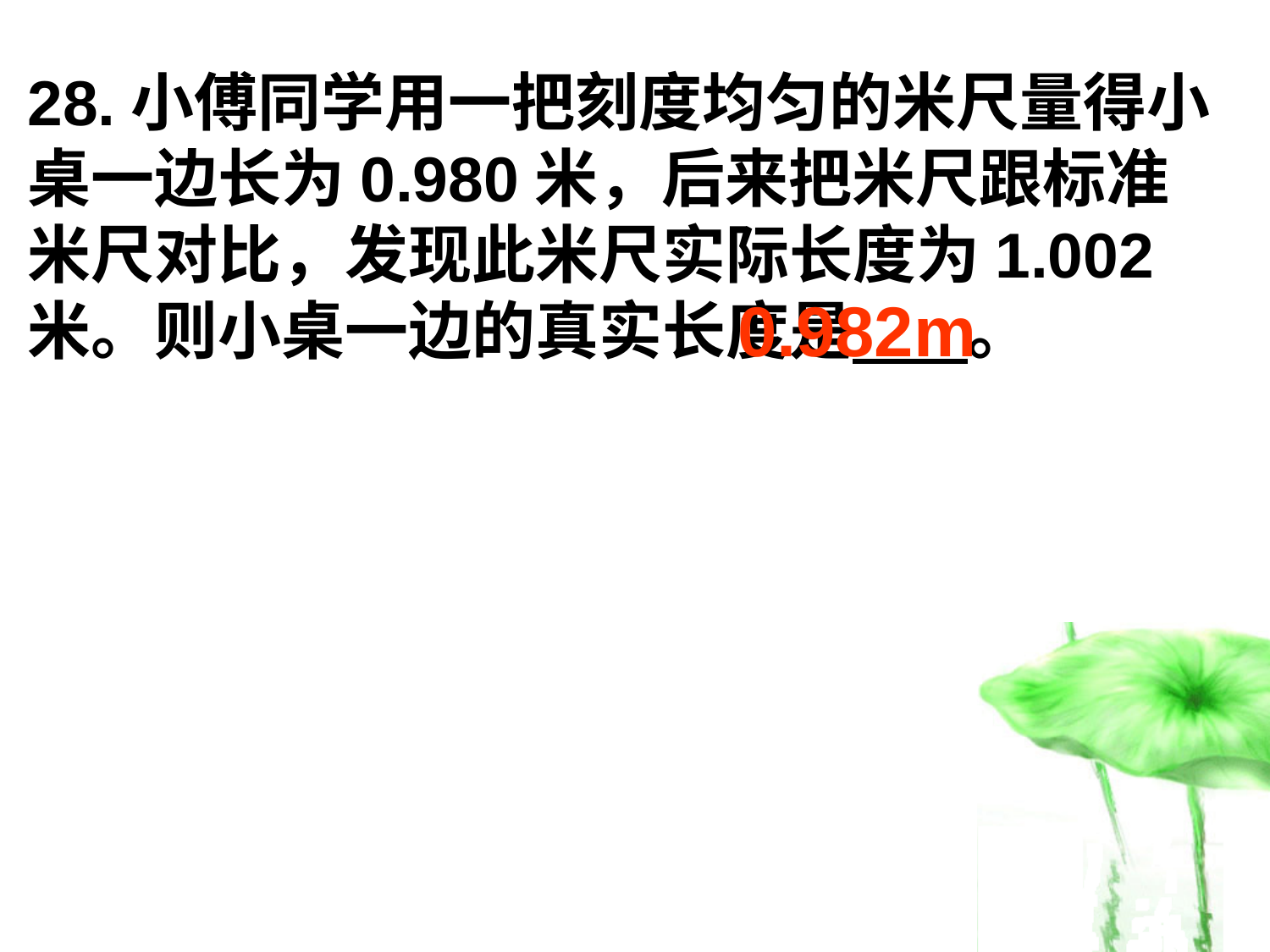

28.小傅同学用一把刻度均匀的米尺量得小桌一边长为0.980米，后来把米尺跟标准米尺对比，发现此米尺实际长度为1.002米。则小桌一边的真实长度是        。
0.982m